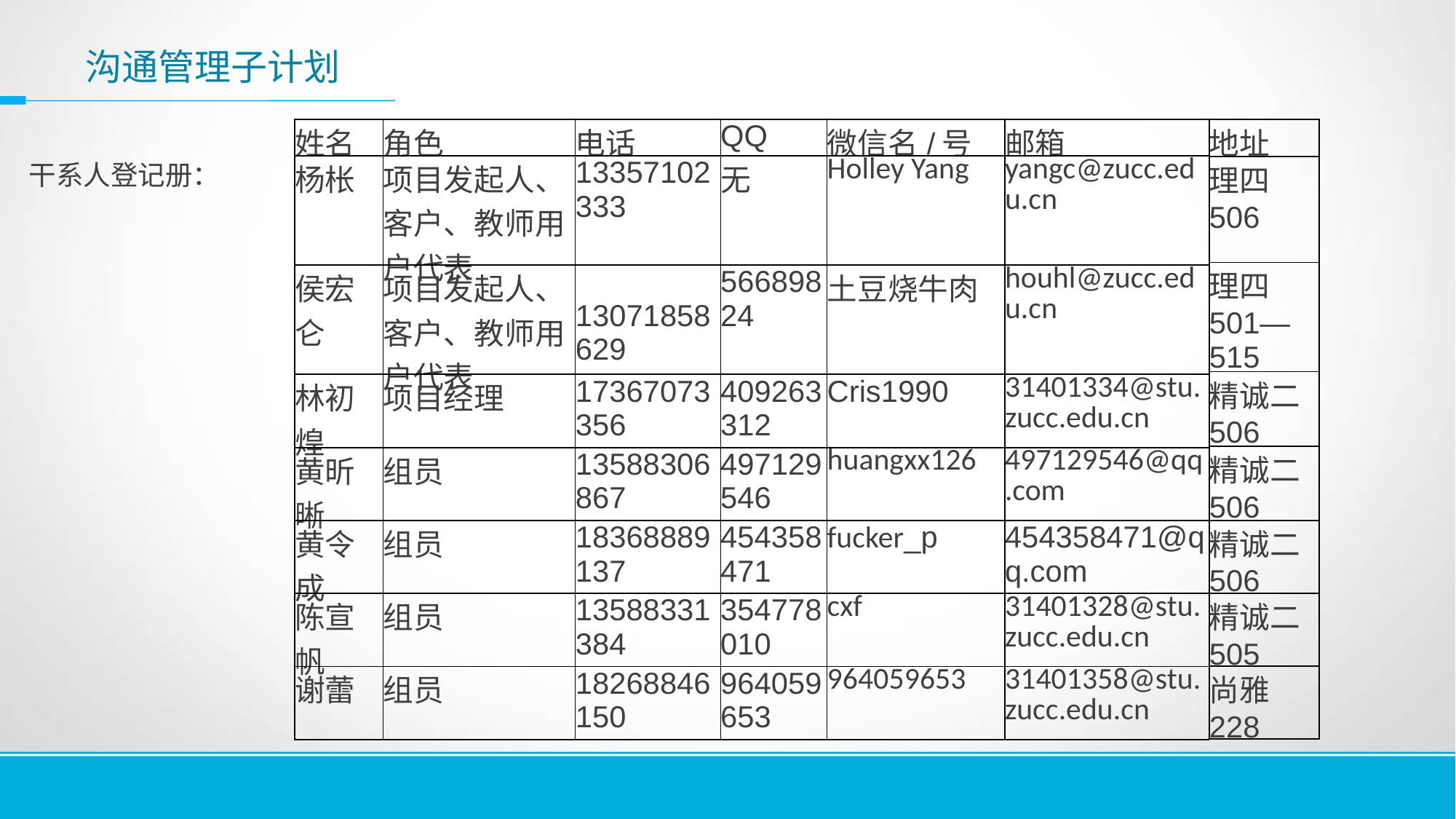

沟通管理子计划
| 姓名 | 角色 | 电话 | QQ | 微信名/号 | 邮箱 |
| --- | --- | --- | --- | --- | --- |
| 杨枨 | 项目发起人、客户、教师用户代表 | 13357102333 | 无 | Holley Yang | yangc@zucc.edu.cn |
| 侯宏仑 | 项目发起人、客户、教师用户代表 | 13071858629 | 56689824 | 土豆烧牛肉 | houhl@zucc.edu.cn |
| 林初煌 | 项目经理 | 17367073356 | 409263312 | Cris1990 | 31401334@stu.zucc.edu.cn |
| 黄昕晰 | 组员 | 13588306867 | 497129546 | huangxx126 | 497129546@qq.com |
| 黄令成 | 组员 | 18368889137 | 454358471 | fucker\_p | 454358471@qq.com |
| 陈宣帆 | 组员 | 13588331384 | 354778010 | cxf | 31401328@stu.zucc.edu.cn |
| 谢蕾 | 组员 | 18268846150 | 964059653 | 964059653 | 31401358@stu.zucc.edu.cn |
| 地址 |
| --- |
| 理四506 |
| 理四501—515 |
| 精诚二506 |
| 精诚二506 |
| 精诚二506 |
| 精诚二505 |
| 尚雅228 |
干系人登记册：